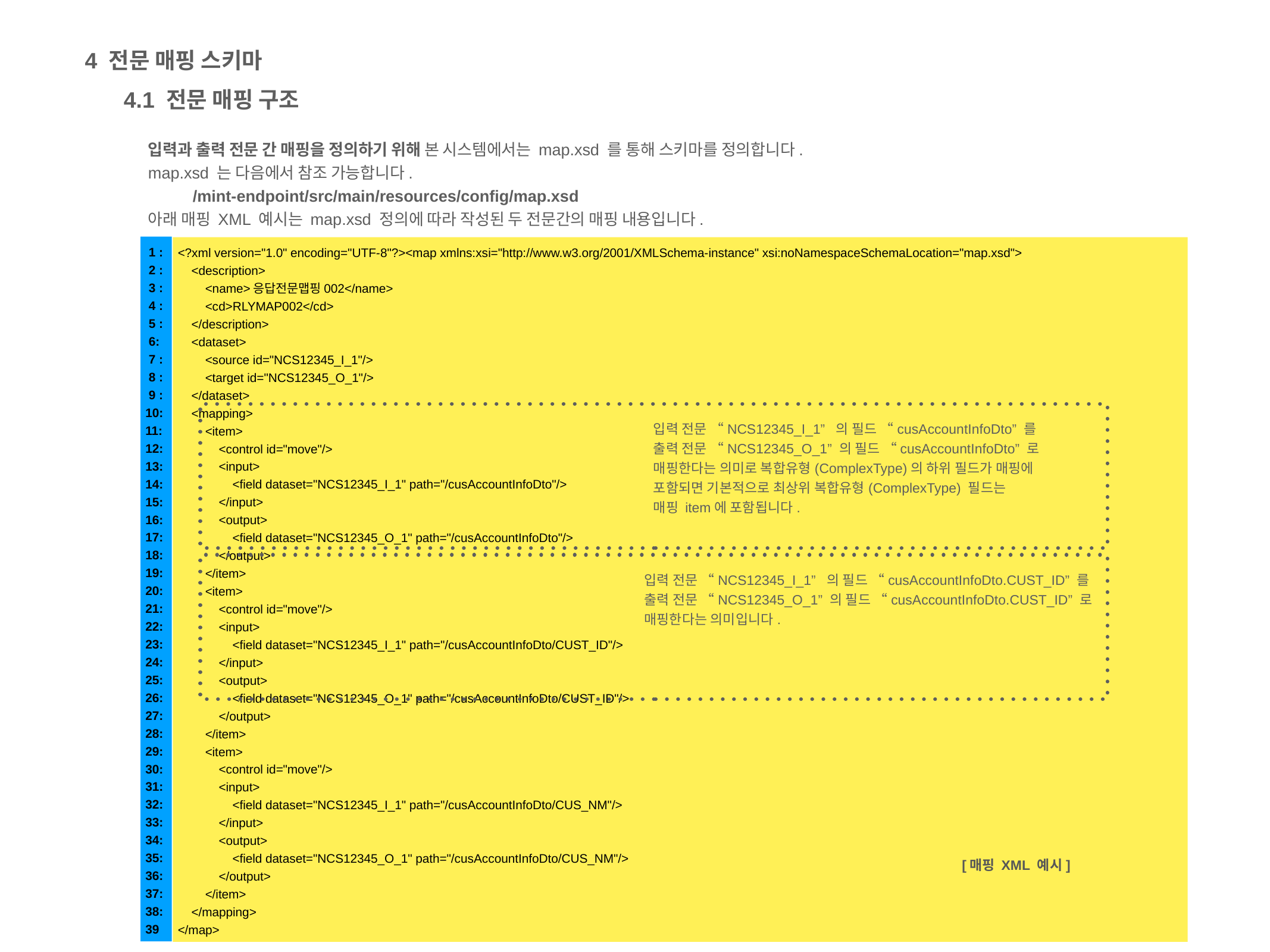

4 전문 매핑 스키마
4.1 전문 매핑 구조
입력과 출력 전문 간 매핑을 정의하기 위해 본 시스템에서는 map.xsd 를 통해 스키마를 정의합니다.
map.xsd 는 다음에서 참조 가능합니다.
/mint-endpoint/src/main/resources/config/map.xsd
아래 매핑 XML 예시는 map.xsd 정의에 따라 작성된 두 전문간의 매핑 내용입니다.
 1 :
 2 :
 3 :
 4 :
 5 :
 6:
 7 :
 8 :
 9 :
10:
11:
12:
13:
14:
15:
16:
17:
18:
19:
20:
21:
22:
23:
24:
25:
26:
27:
28:
29:
30:
31:
32:
33:
34:
35:
36:
37:
38:
39
<?xml version="1.0" encoding="UTF-8"?><map xmlns:xsi="http://www.w3.org/2001/XMLSchema-instance" xsi:noNamespaceSchemaLocation="map.xsd">
    <description>
        <name>응답전문맵핑002</name>
        <cd>RLYMAP002</cd>
    </description>
    <dataset>
        <source id="NCS12345_I_1"/>
        <target id="NCS12345_O_1"/>
    </dataset>
    <mapping>
        <item>
            <control id="move"/>
            <input>
                <field dataset="NCS12345_I_1" path="/cusAccountInfoDto"/>
            </input>
            <output>
                <field dataset="NCS12345_O_1" path="/cusAccountInfoDto"/>
            </output>
        </item>
        <item>
            <control id="move"/>
            <input>
                <field dataset="NCS12345_I_1" path="/cusAccountInfoDto/CUST_ID"/>
            </input>
            <output>
                <field dataset="NCS12345_O_1" path="/cusAccountInfoDto/CUST_ID"/>
            </output>
        </item>
        <item>
            <control id="move"/>
            <input>
                <field dataset="NCS12345_I_1" path="/cusAccountInfoDto/CUS_NM"/>
            </input>
            <output>
                <field dataset="NCS12345_O_1" path="/cusAccountInfoDto/CUS_NM"/>
            </output>
        </item>
    </mapping>
</map>

입력 전문 “NCS12345_I_1”  의 필드 “cusAccountInfoDto” 를
출력 전문 “NCS12345_O_1” 의 필드 “cusAccountInfoDto” 로
매핑한다는 의미로 복합유형(ComplexType)의 하위 필드가 매핑에
포함되면 기본적으로 최상위 복합유형(ComplexType) 필드는
매핑 item에 포함됩니다.

입력 전문 “NCS12345_I_1”  의 필드 “cusAccountInfoDto.CUST_ID” 를
출력 전문 “NCS12345_O_1” 의 필드 “cusAccountInfoDto.CUST_ID” 로
매핑한다는 의미입니다.
[매핑 XML 예시]